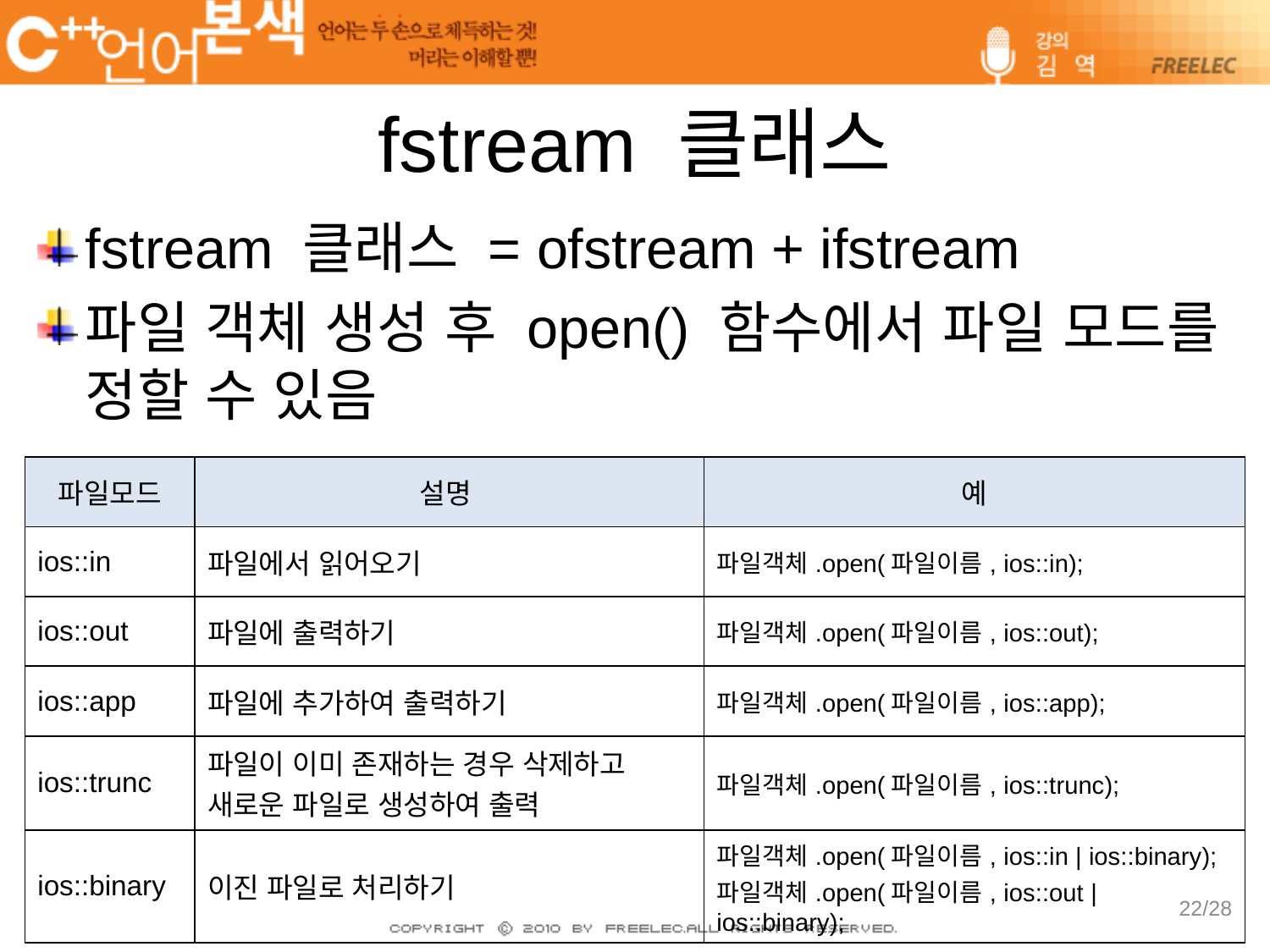

# fstream 클래스
fstream 클래스 = ofstream + ifstream
파일 객체 생성 후 open() 함수에서 파일 모드를 정할 수 있음
| 파일모드 | 설명 | 예 |
| --- | --- | --- |
| ios::in | 파일에서 읽어오기 | 파일객체.open(파일이름, ios::in); |
| ios::out | 파일에 출력하기 | 파일객체.open(파일이름, ios::out); |
| ios::app | 파일에 추가하여 출력하기 | 파일객체.open(파일이름, ios::app); |
| ios::trunc | 파일이 이미 존재하는 경우 삭제하고 새로운 파일로 생성하여 출력 | 파일객체.open(파일이름, ios::trunc); |
| ios::binary | 이진 파일로 처리하기 | 파일객체.open(파일이름, ios::in | ios::binary); 파일객체.open(파일이름, ios::out | ios::binary); |
22/28